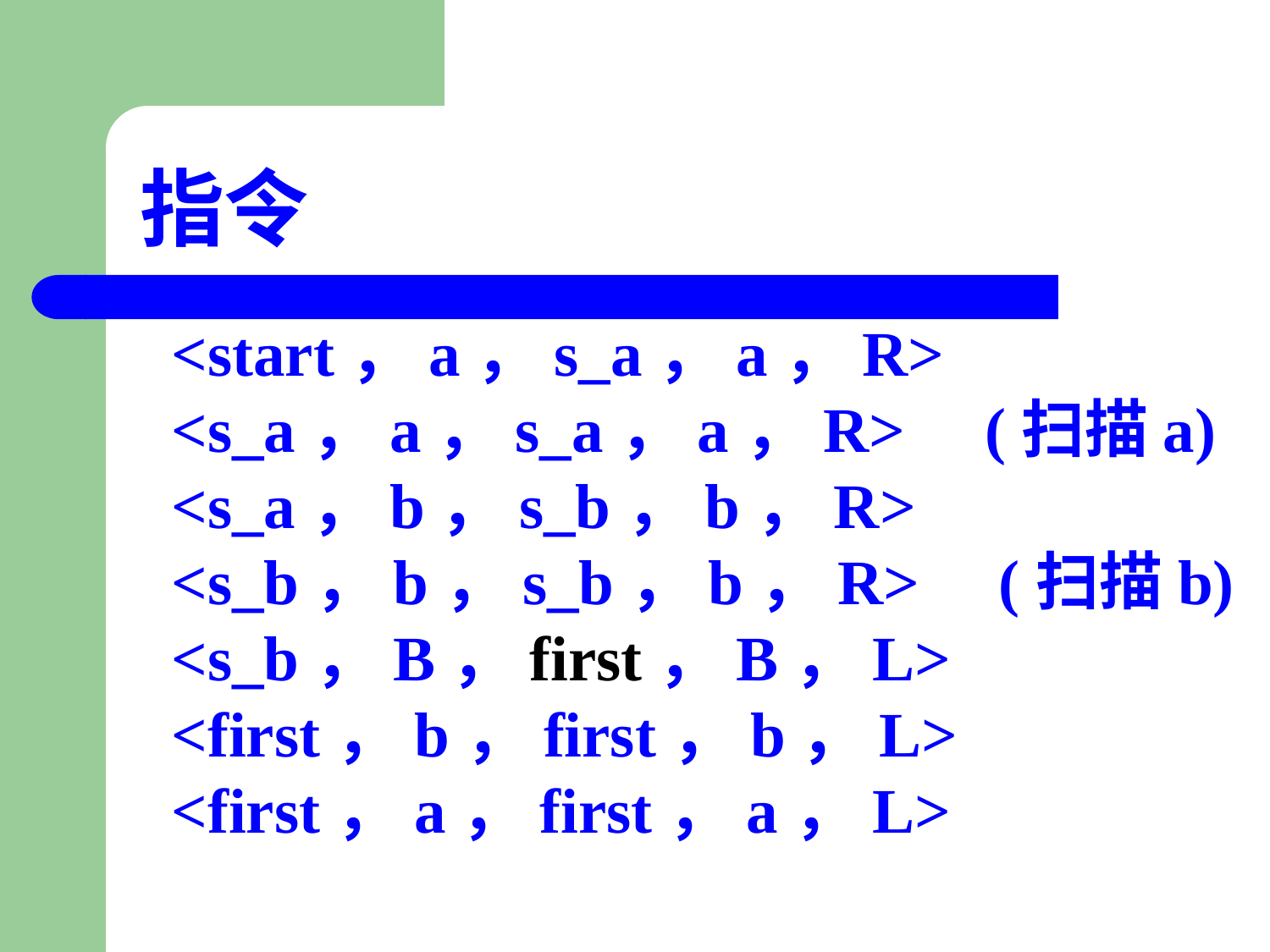

# 指令
<start，a，s_a，a，R>
<s_a，a，s_a，a，R>     (扫描a)
<s_a，b，s_b，b，R>
<s_b，b，s_b，b，R>     (扫描b)
<s_b，B，first，B，L>
<first，b，first，b，L>
<first，a，first，a，L>